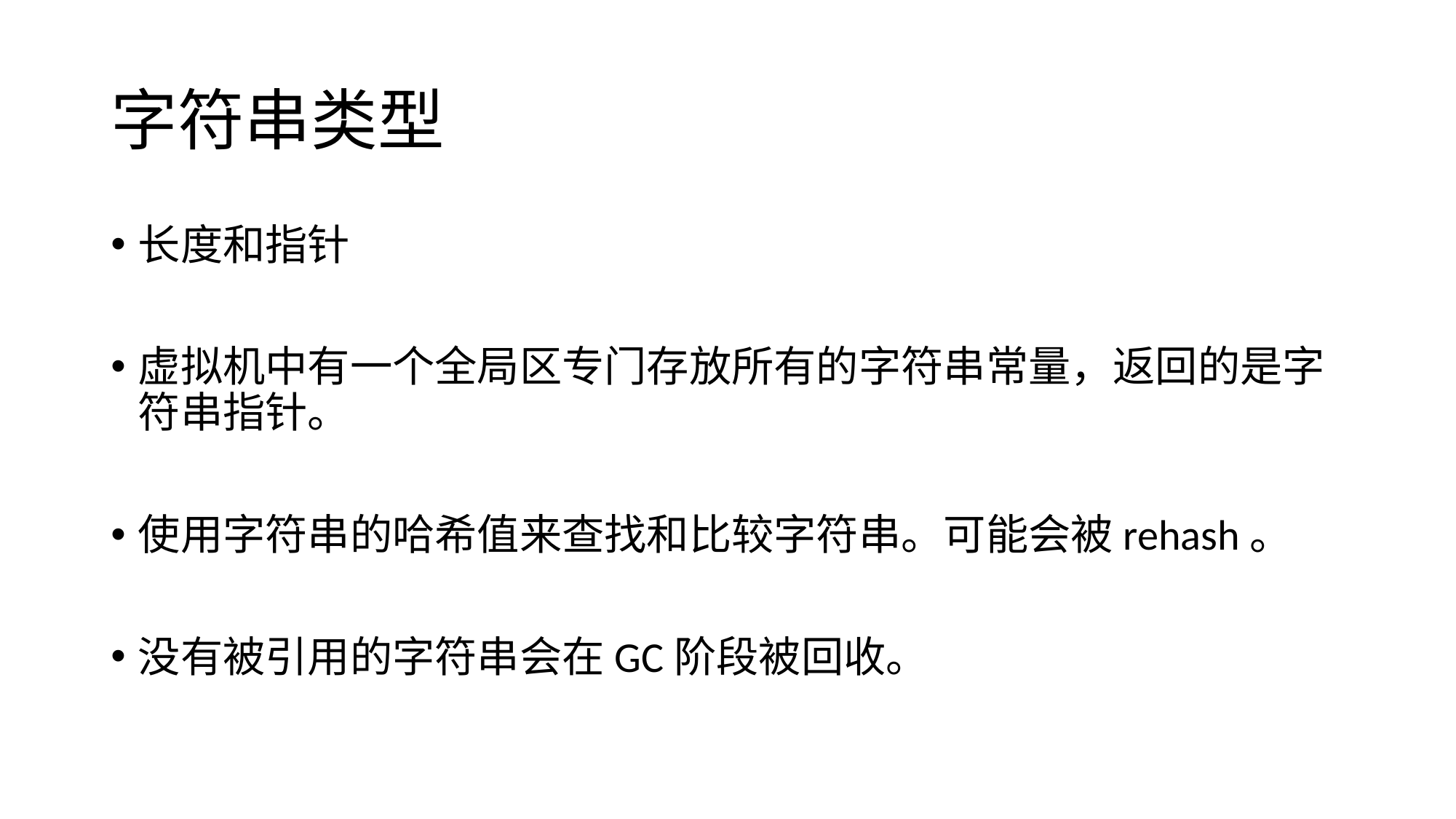

# 字符串类型
长度和指针

虚拟机中有一个全局区专门存放所有的字符串常量，返回的是字符串指针。

使用字符串的哈希值来查找和比较字符串。可能会被rehash。

没有被引用的字符串会在GC阶段被回收。